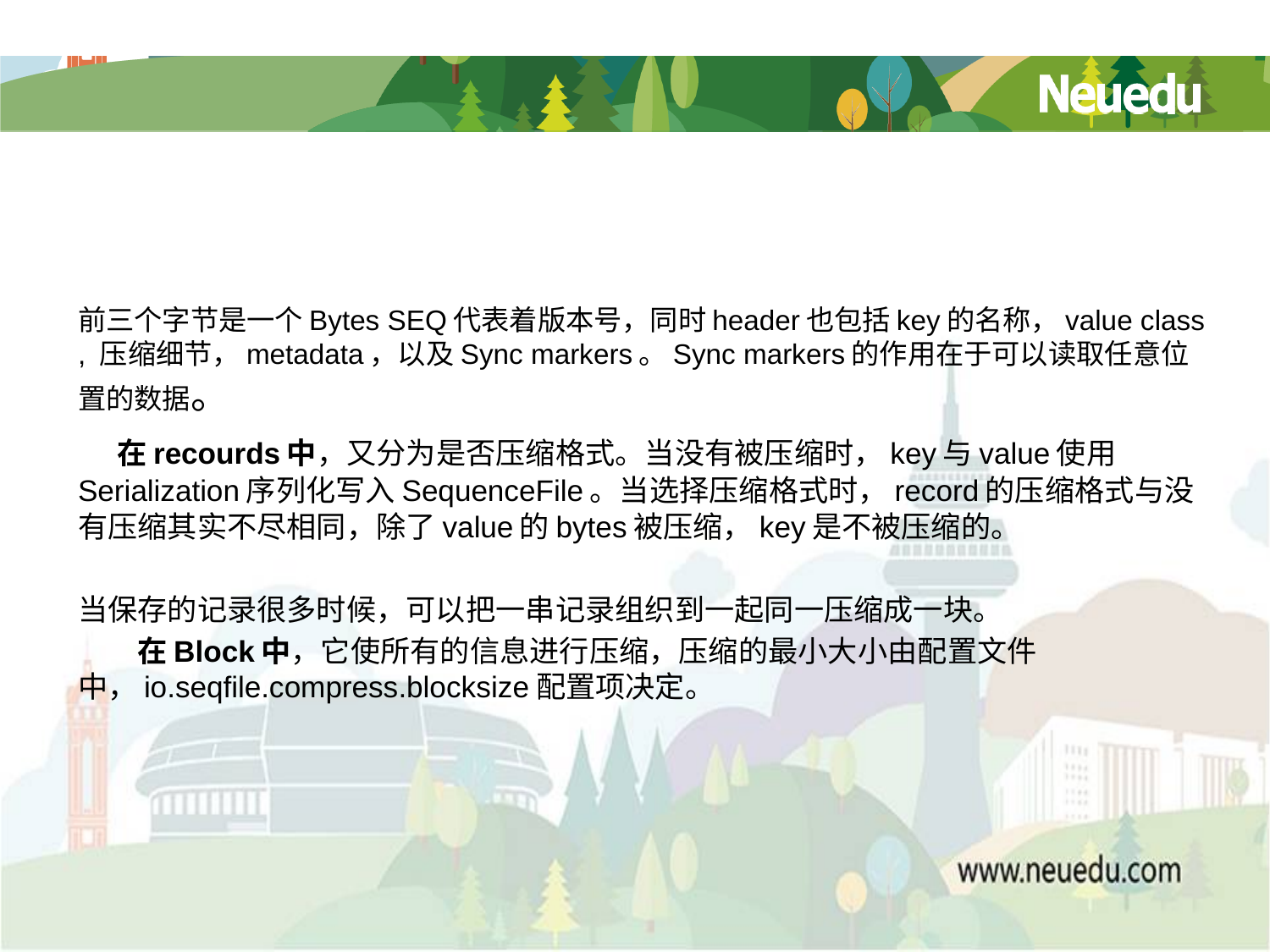

#
前三个字节是一个Bytes SEQ代表着版本号，同时header也包括key的名称，value class , 压缩细节，metadata，以及Sync markers。Sync markers的作用在于可以读取任意位置的数据。
　在recourds中，又分为是否压缩格式。当没有被压缩时，key与value使用Serialization序列化写入SequenceFile。当选择压缩格式时，record的压缩格式与没有压缩其实不尽相同，除了value的bytes被压缩，key是不被压缩的。

当保存的记录很多时候，可以把一串记录组织到一起同一压缩成一块。
　　在Block中，它使所有的信息进行压缩，压缩的最小大小由配置文件中，io.seqfile.compress.blocksize配置项决定。